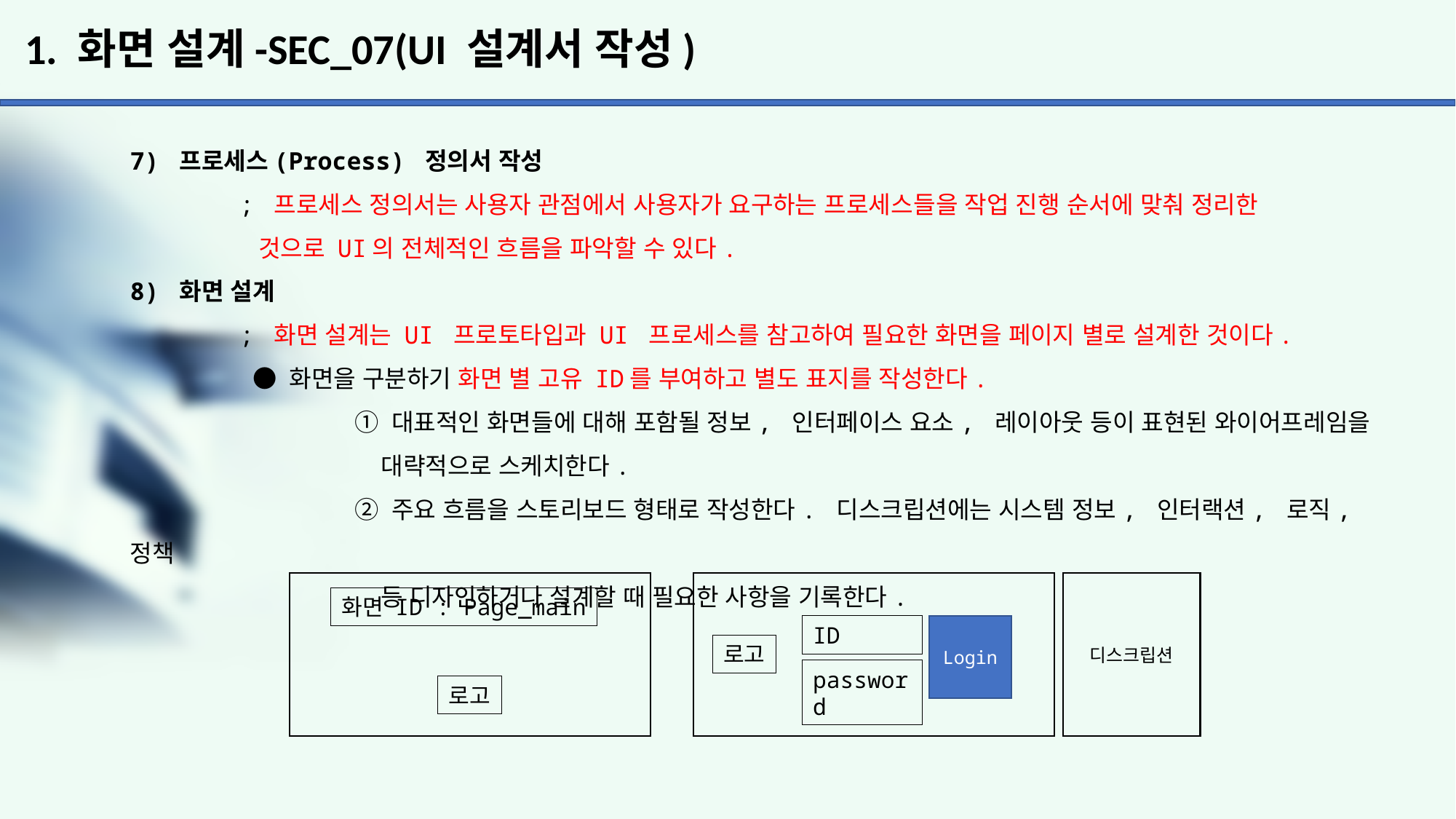

# 1. 화면 설계-SEC_07(UI 설계서 작성)
7) 프로세스(Process) 정의서 작성
	; 프로세스 정의서는 사용자 관점에서 사용자가 요구하는 프로세스들을 작업 진행 순서에 맞춰 정리한
	  것으로 UI의 전체적인 흐름을 파악할 수 있다.
8) 화면 설계
	; 화면 설계는 UI 프로토타입과 UI 프로세스를 참고하여 필요한 화면을 페이지 별로 설계한 것이다.
	  ● 화면을 구분하기 화면 별 고유 ID를 부여하고 별도 표지를 작성한다.
		 ① 대표적인 화면들에 대해 포함될 정보, 인터페이스 요소, 레이아웃 등이 표현된 와이어프레임을
		    대략적으로 스케치한다.
		 ② 주요 흐름을 스토리보드 형태로 작성한다. 디스크립션에는 시스템 정보, 인터랙션, 로직, 정책
		    등 디자인하거나 설계할 때 필요한 사항을 기록한다.

디스크립션
화면 ID : Page_main
ID
Login
로고
password
로고